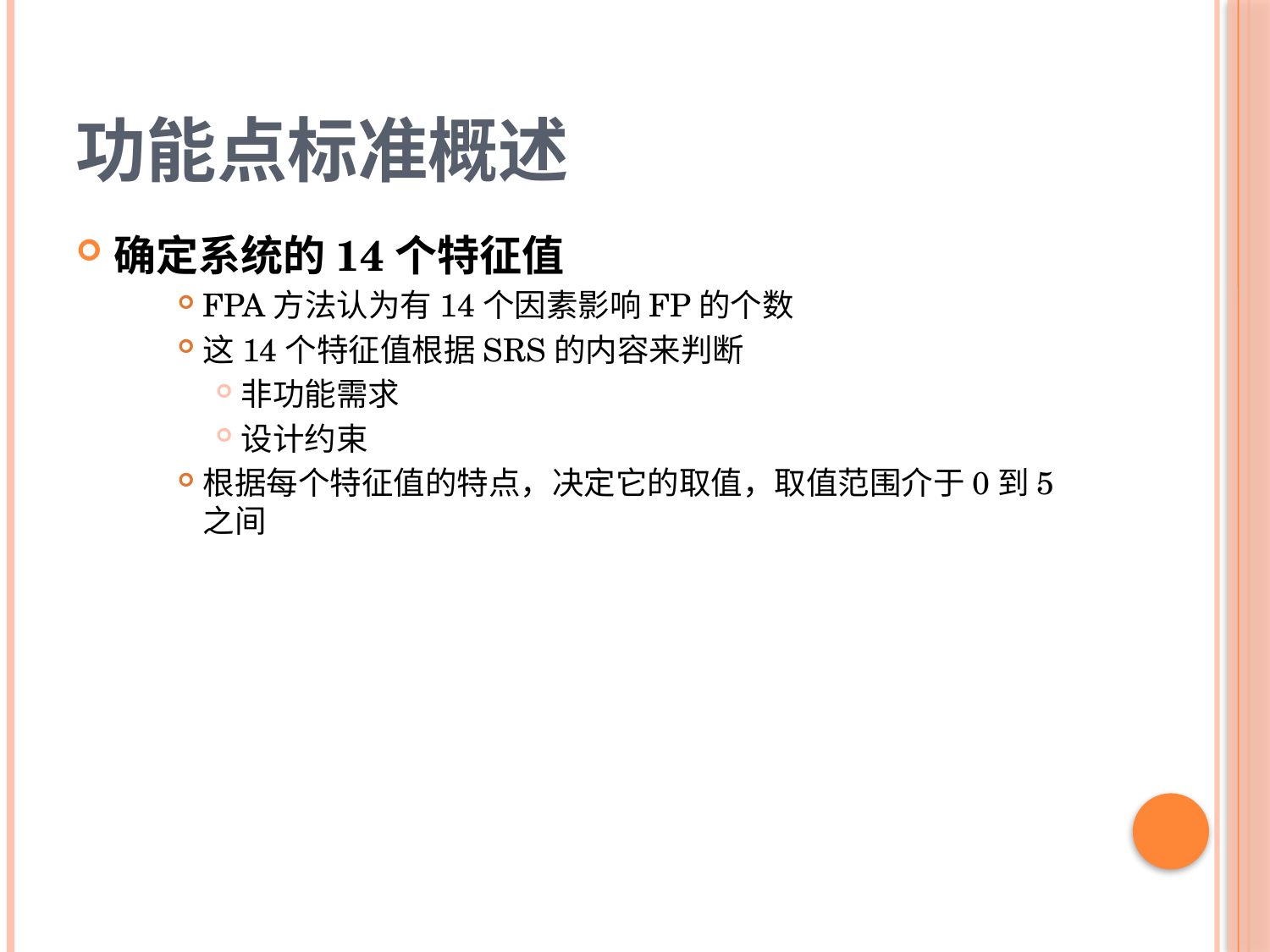

# 功能点标准概述
确定系统的14个特征值
FPA方法认为有14个因素影响FP的个数
这14个特征值根据SRS的内容来判断
非功能需求
设计约束
根据每个特征值的特点，决定它的取值，取值范围介于0到5之间